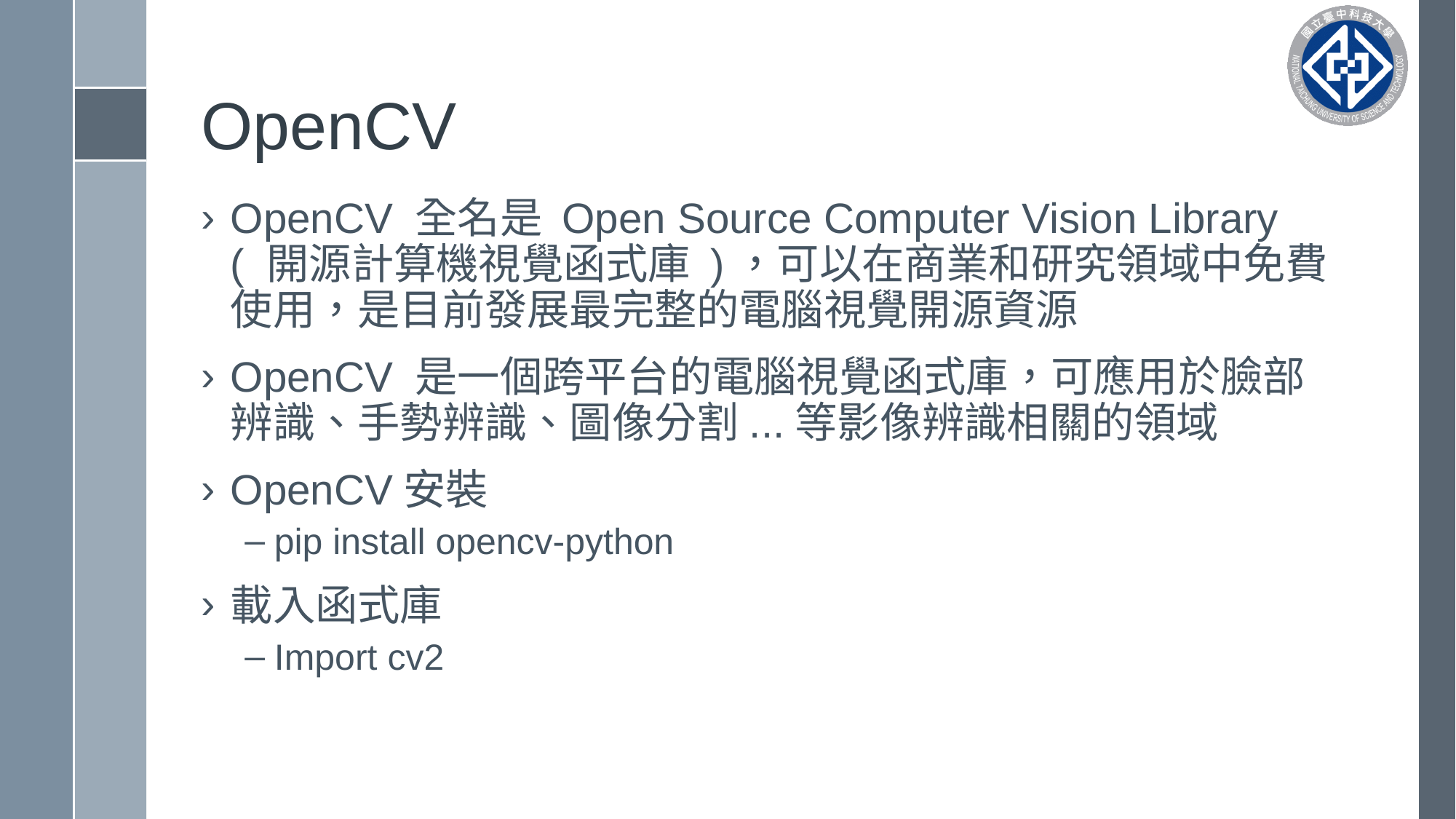

# OpenCV
OpenCV 全名是 Open Source Computer Vision Library ( 開源計算機視覺函式庫 )，可以在商業和研究領域中免費使用，是目前發展最完整的電腦視覺開源資源
OpenCV 是一個跨平台的電腦視覺函式庫，可應用於臉部辨識、手勢辨識、圖像分割...等影像辨識相關的領域
OpenCV安裝
pip install opencv-python
載入函式庫
Import cv2